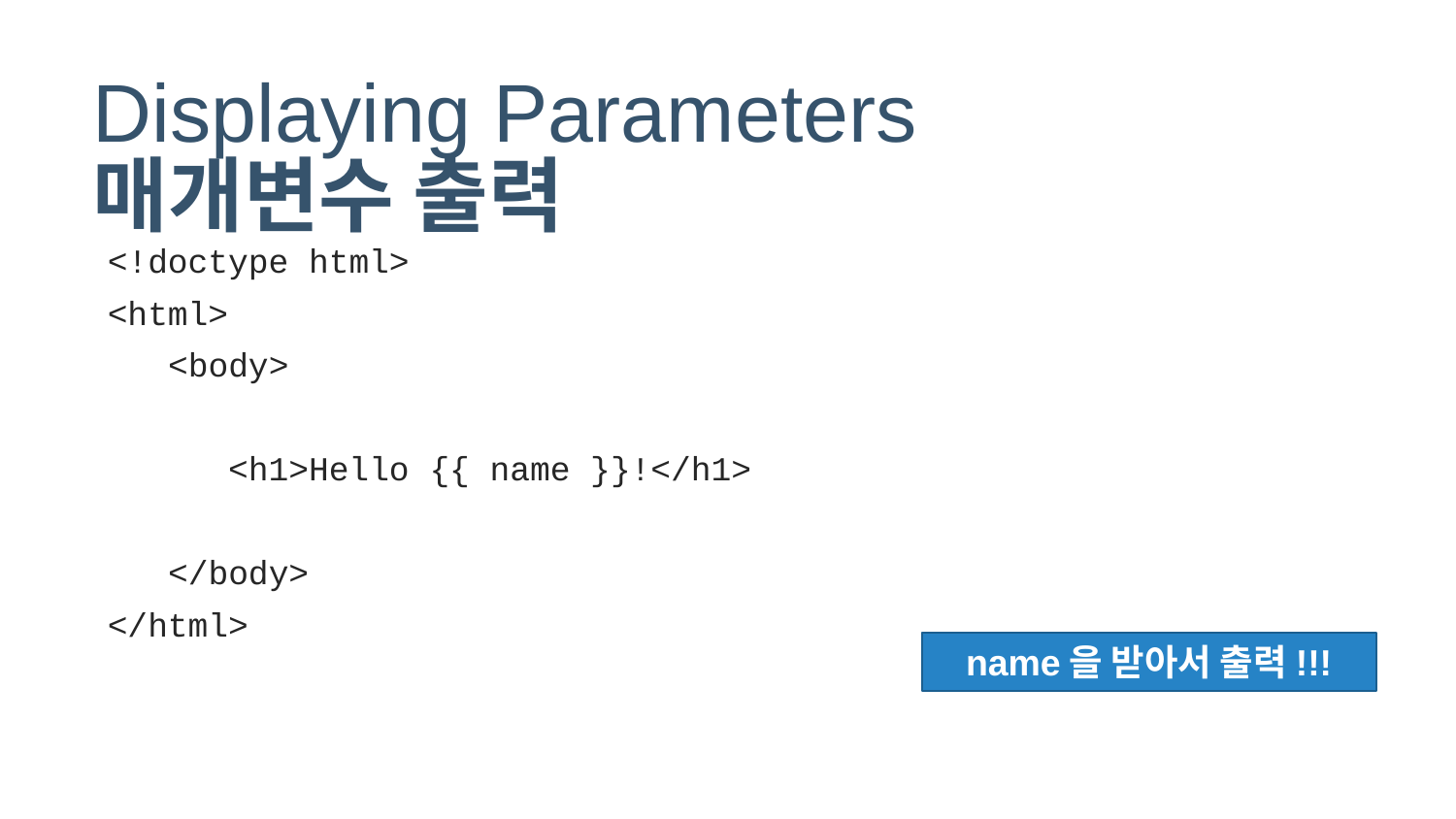

# Displaying Parameters 매개변수 출력
<!doctype html>
<html>
   <body>

      <h1>Hello {{ name }}!</h1>

   </body>
</html>
name을 받아서 출력!!!